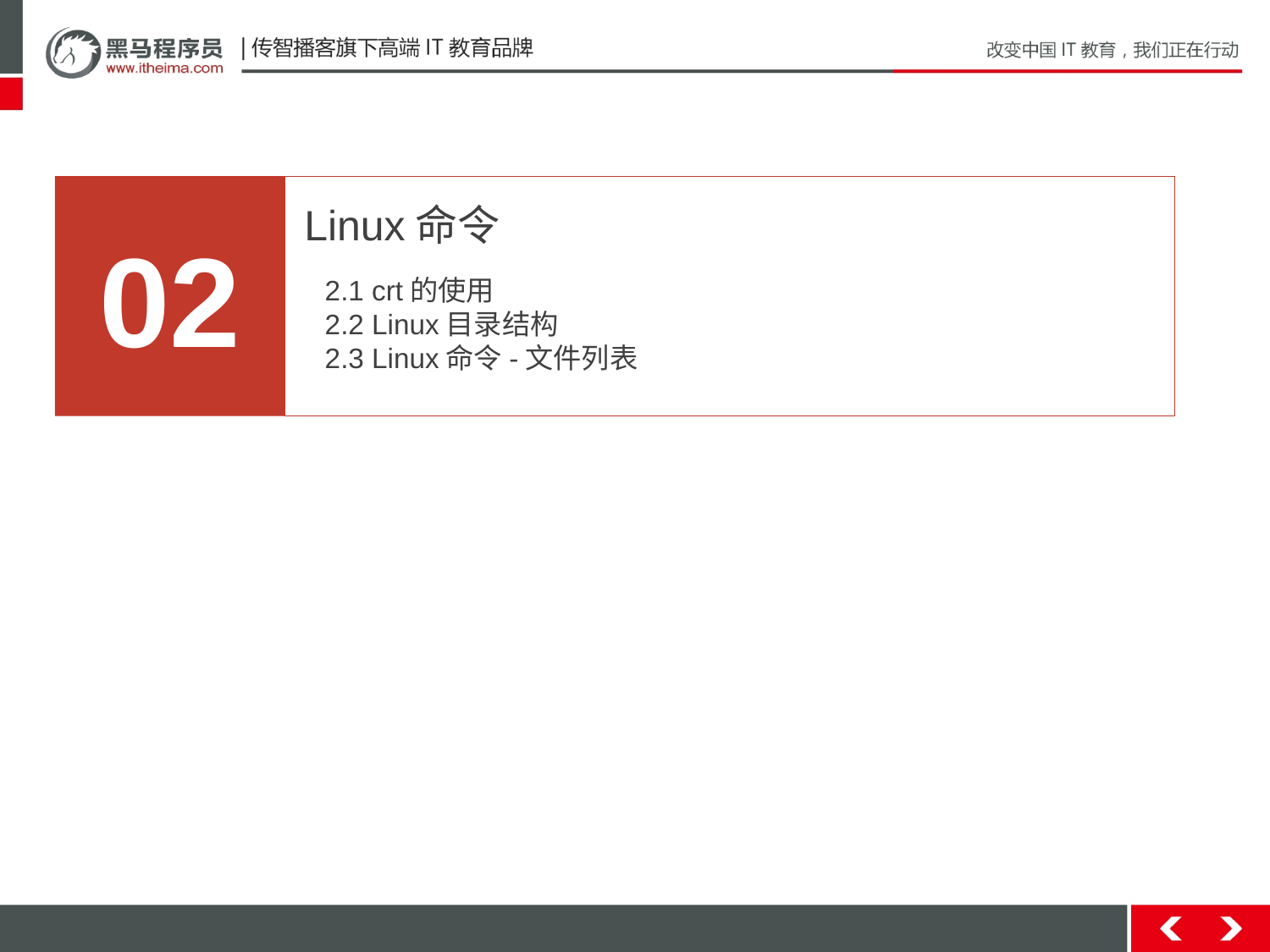

02

Linux命令
2.1 crt的使用
2.2 Linux目录结构
2.3 Linux命令-文件列表